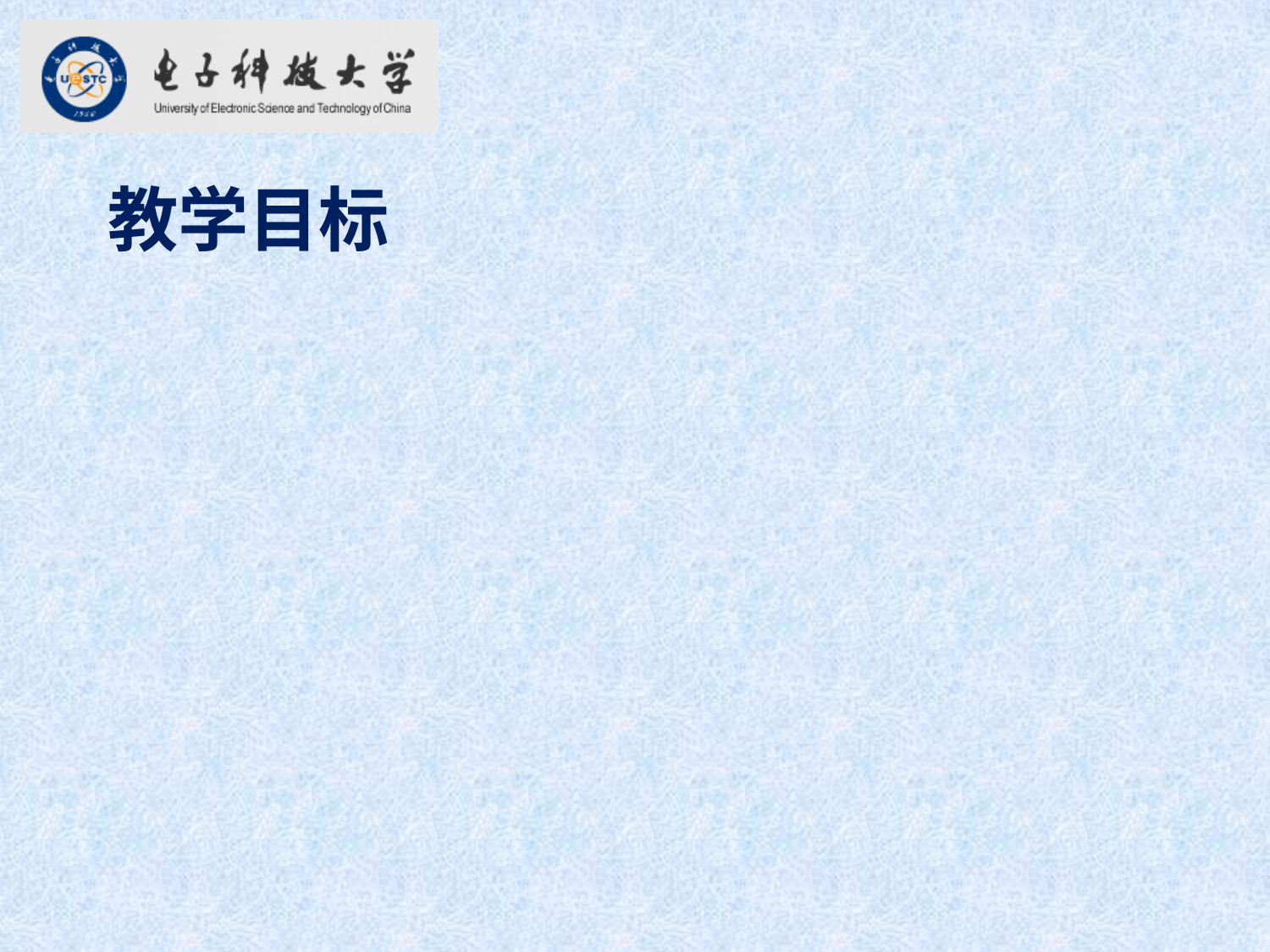

教学目标

认识常用的数据分析算法的原理，并比较不同数据分析算法之间的区别

掌握各种数据分析方法的原理，并能够选择适当的方法解决数据科学中的问题